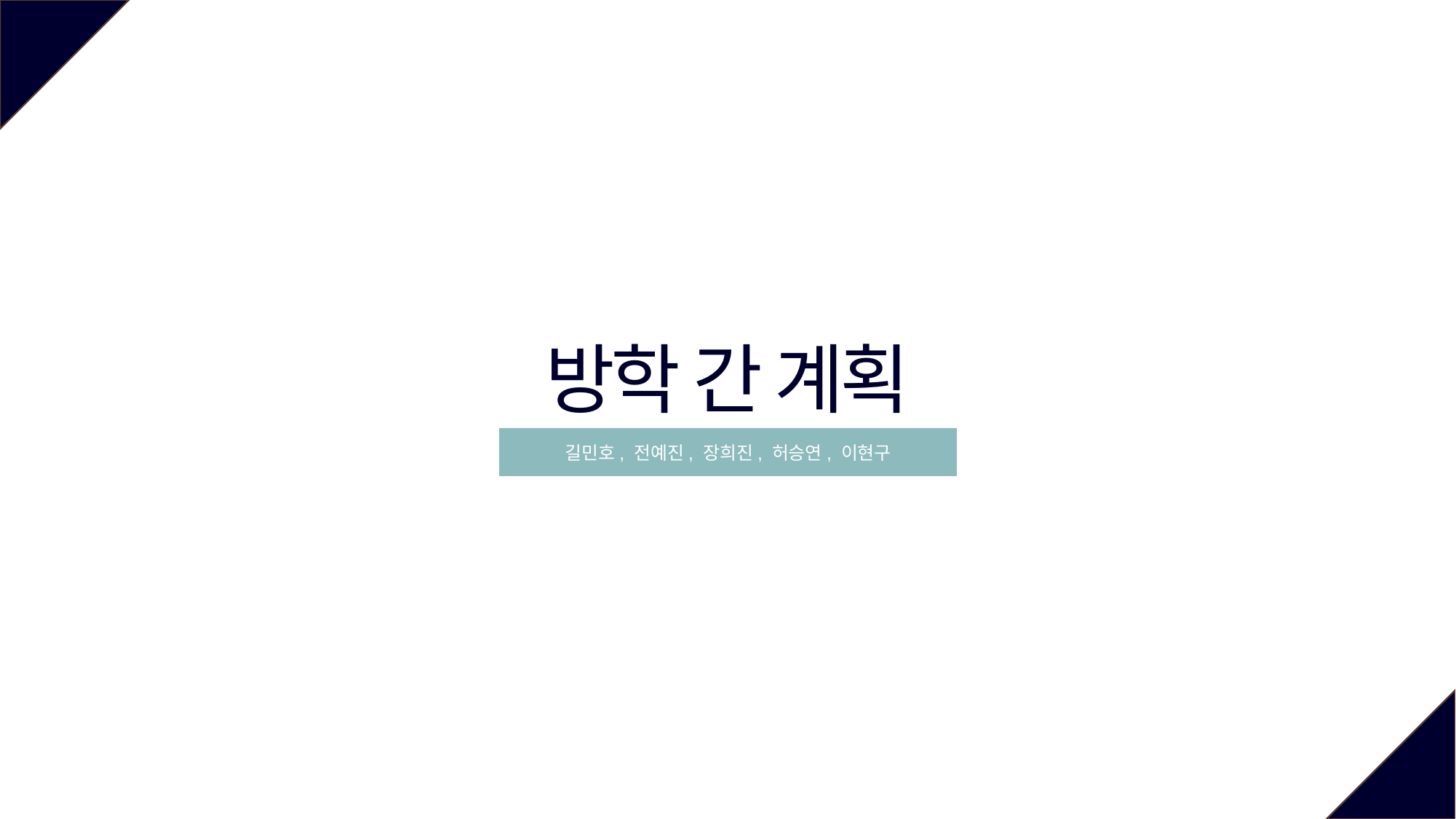

방학 간 계획
길민호, 전예진, 장희진, 허승연, 이현구